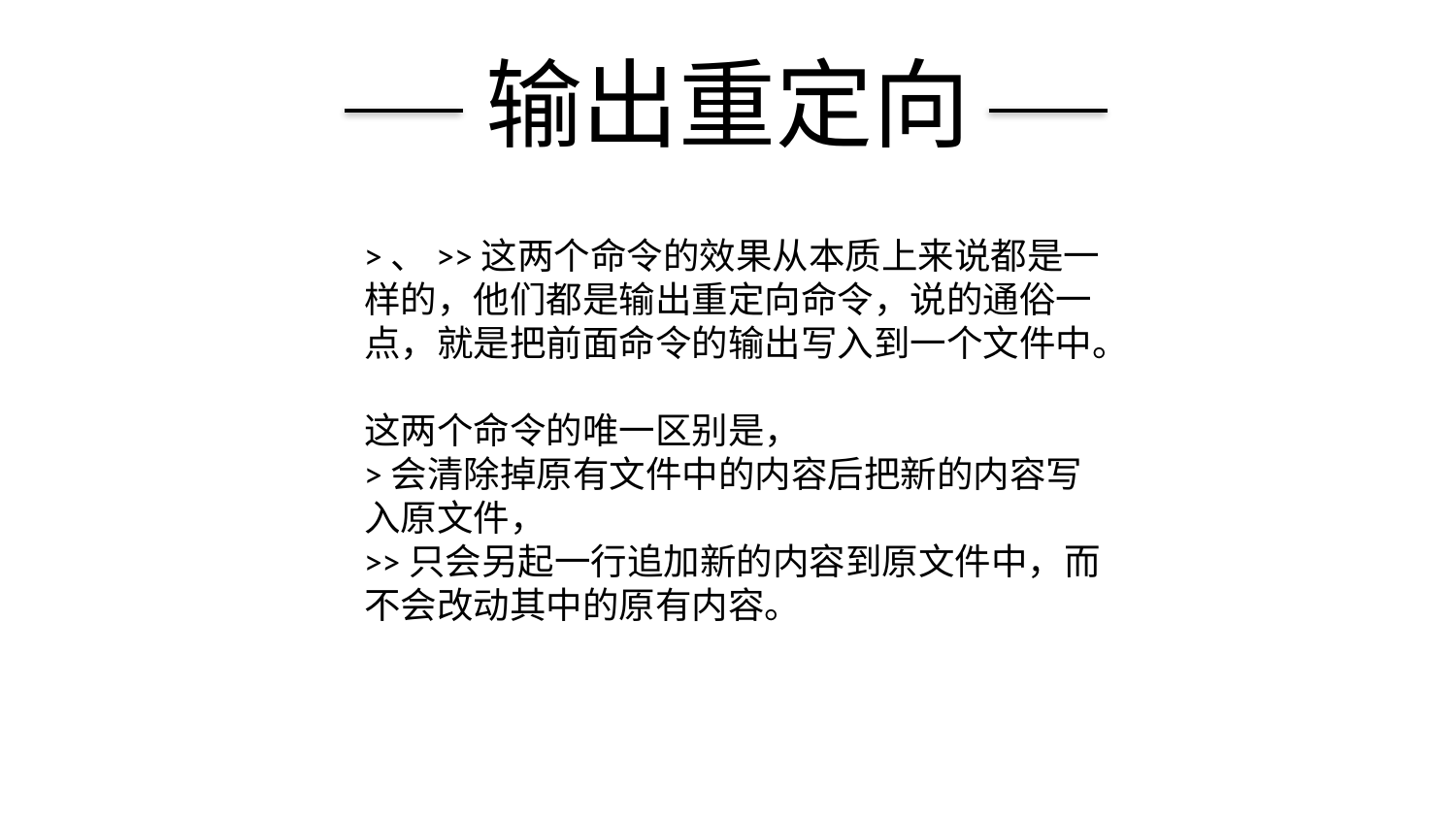

# 输出重定向
>、>>这两个命令的效果从本质上来说都是一样的，他们都是输出重定向命令，说的通俗一点，就是把前面命令的输出写入到一个文件中。

这两个命令的唯一区别是，
>会清除掉原有文件中的内容后把新的内容写入原文件，
>>只会另起一行追加新的内容到原文件中，而不会改动其中的原有内容。